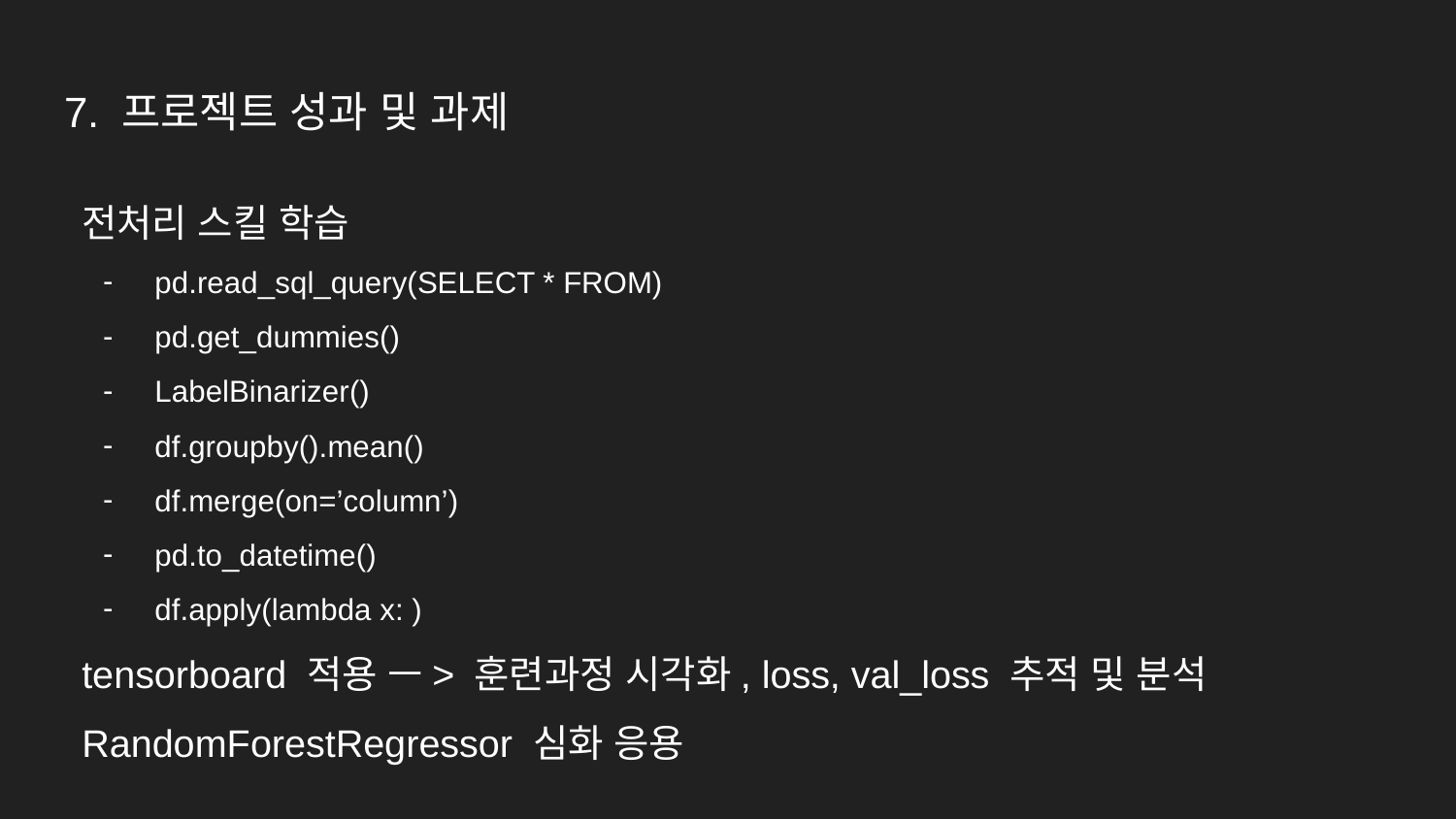

# 7. 프로젝트 성과 및 과제
전처리 스킬 학습
pd.read_sql_query(SELECT * FROM)
pd.get_dummies()
LabelBinarizer()
df.groupby().mean()
df.merge(on=’column’)
pd.to_datetime()
df.apply(lambda x: )
tensorboard 적용 ㅡ> 훈련과정 시각화, loss, val_loss 추적 및 분석
RandomForestRegressor 심화 응용